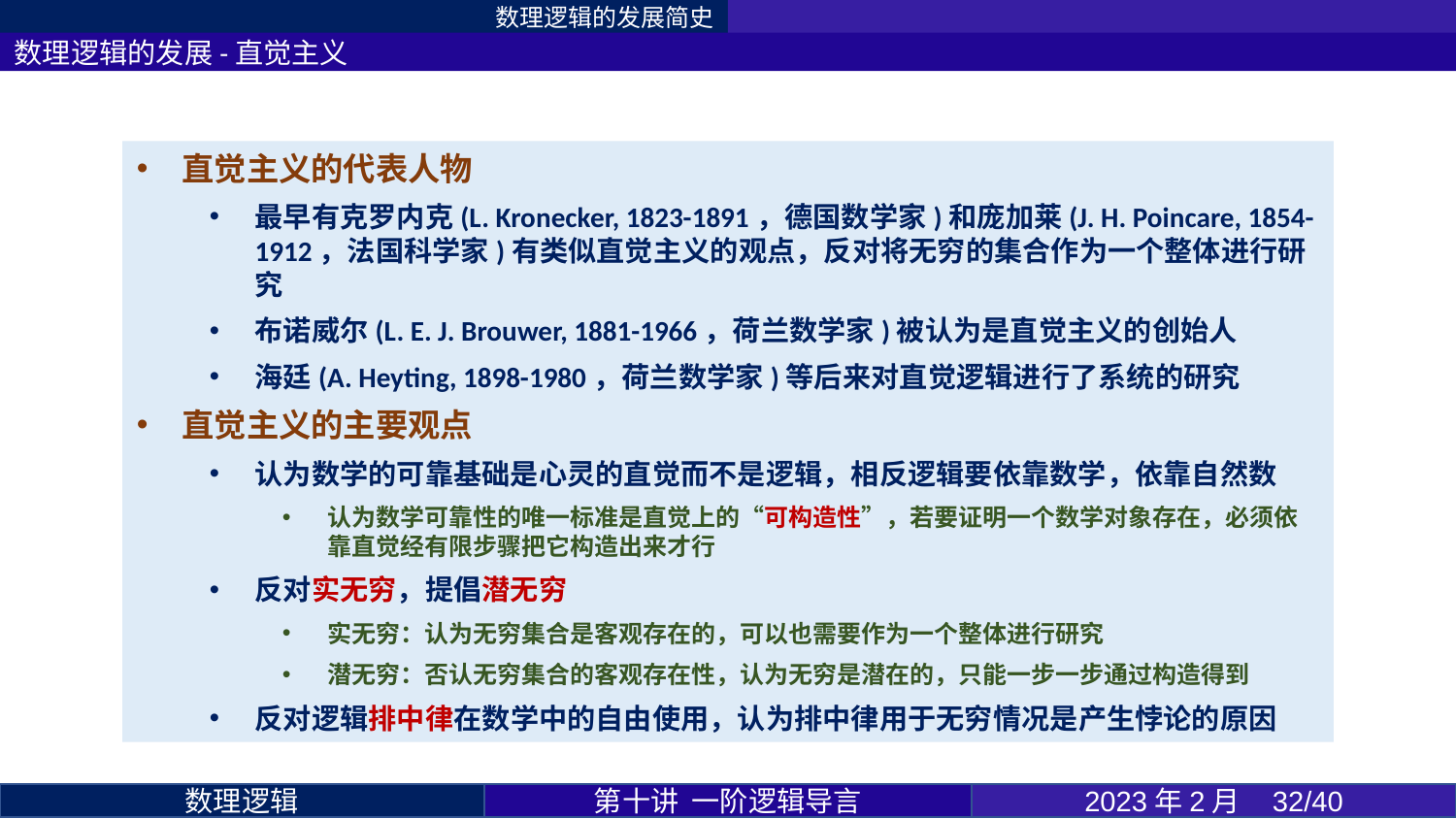

数理逻辑的发展简史
数理逻辑的发展-直觉主义
直觉主义的代表人物
最早有克罗内克(L. Kronecker, 1823-1891，德国数学家)和庞加莱(J. H. Poincare, 1854-1912，法国科学家)有类似直觉主义的观点，反对将无穷的集合作为一个整体进行研究
布诺威尔(L. E. J. Brouwer, 1881-1966，荷兰数学家)被认为是直觉主义的创始人
海廷(A. Heyting, 1898-1980，荷兰数学家)等后来对直觉逻辑进行了系统的研究
直觉主义的主要观点
认为数学的可靠基础是心灵的直觉而不是逻辑，相反逻辑要依靠数学，依靠自然数
认为数学可靠性的唯一标准是直觉上的“可构造性”，若要证明一个数学对象存在，必须依靠直觉经有限步骤把它构造出来才行
反对实无穷，提倡潜无穷
实无穷：认为无穷集合是客观存在的，可以也需要作为一个整体进行研究
潜无穷：否认无穷集合的客观存在性，认为无穷是潜在的，只能一步一步通过构造得到
反对逻辑排中律在数学中的自由使用，认为排中律用于无穷情况是产生悖论的原因
第十讲  一阶逻辑导言
2023年2月    32/40
数理逻辑